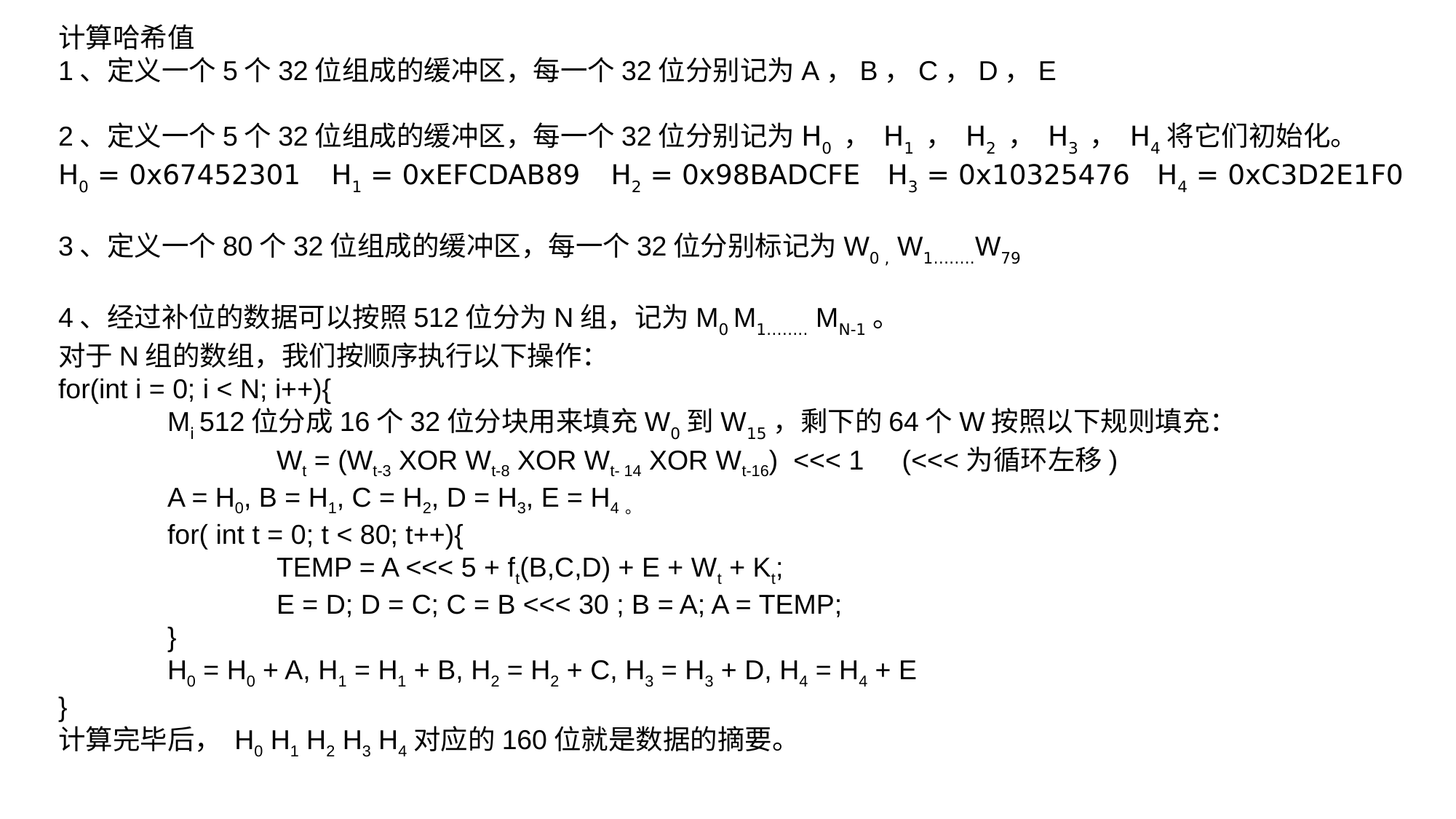

计算哈希值
1、定义一个5个32位组成的缓冲区，每一个32位分别记为A，B，C，D，E

2、定义一个5个32位组成的缓冲区，每一个32位分别记为H0 ， H1 ， H2 ， H3 ， H4将它们初始化。
H0 = 0x67452301    H1 = 0xEFCDAB89    H2 = 0x98BADCFE    H3 = 0x10325476    H4 = 0xC3D2E1F0

3、定义一个80个32位组成的缓冲区，每一个32位分别标记为W0 , W1……..W79

4、经过补位的数据可以按照512位分为N组，记为M0 M1…….. MN-1。
对于N组的数组，我们按顺序执行以下操作：
for(int i = 0; i < N; i++){
	Mi 512位分成16个32位分块用来填充W0到W15，剩下的64个W按照以下规则填充：
 	 	Wt = (Wt-3 XOR Wt-8 XOR Wt- 14 XOR Wt-16)  <<< 1     (<<<为循环左移)
	A = H0, B = H1, C = H2, D = H3, E = H4。
	for( int t = 0; t < 80; t++){
		TEMP = A <<< 5 + ft(B,C,D) + E + Wt + Kt;
		E = D; D = C; C = B <<< 30 ; B = A; A = TEMP;
	}
	H0 = H0 + A, H1 = H1 + B, H2 = H2 + C, H3 = H3 + D, H4 = H4 + E
}
计算完毕后， H0 H1 H2 H3 H4对应的160位就是数据的摘要。